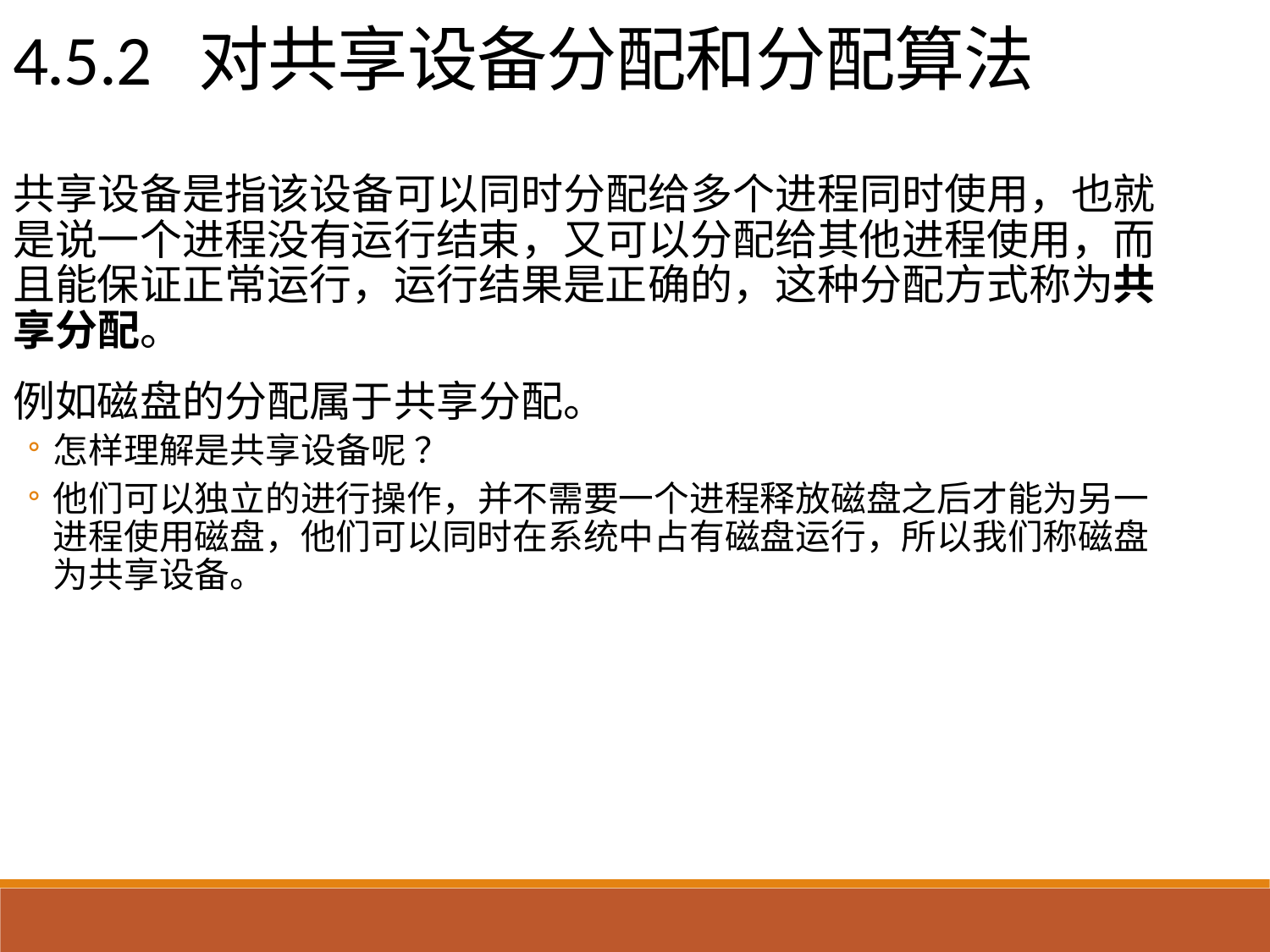

4.5.2  对共享设备分配和分配算法
共享设备是指该设备可以同时分配给多个进程同时使用，也就是说一个进程没有运行结束，又可以分配给其他进程使用，而且能保证正常运行，运行结果是正确的，这种分配方式称为共享分配。
例如磁盘的分配属于共享分配。
怎样理解是共享设备呢 ？
他们可以独立的进行操作，并不需要一个进程释放磁盘之后才能为另一进程使用磁盘，他们可以同时在系统中占有磁盘运行，所以我们称磁盘为共享设备。